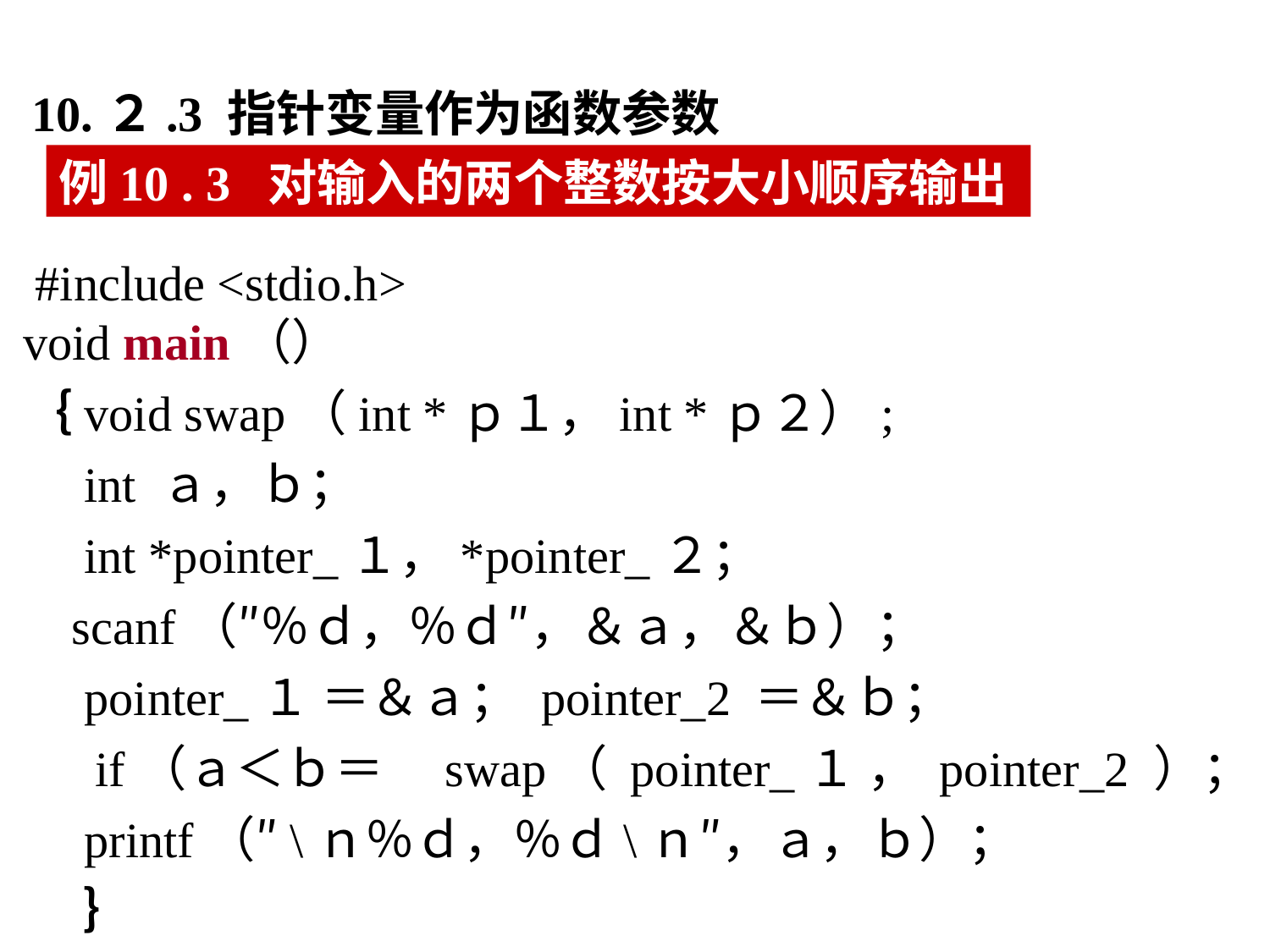

10.２.3 指针变量作为函数参数
例10 . 3  对输入的两个整数按大小顺序输出
 #include <stdio.h>
void main（）
｛void swap（int *ｐ１，int *ｐ２）;
　int ａ，ｂ；
　int *pointer_１，*pointer_２；
    scanf（″％ｄ，％ｄ″，＆ａ，＆ｂ）；
　pointer_１ ＝＆ａ； pointer_2 ＝＆ｂ；
　 if（ａ＜ｂ＝　swap（ pointer_１ ， pointer_2 ）；
　printf（″\ｎ％ｄ，％ｄ\ｎ″，ａ，ｂ）；
　 ｝